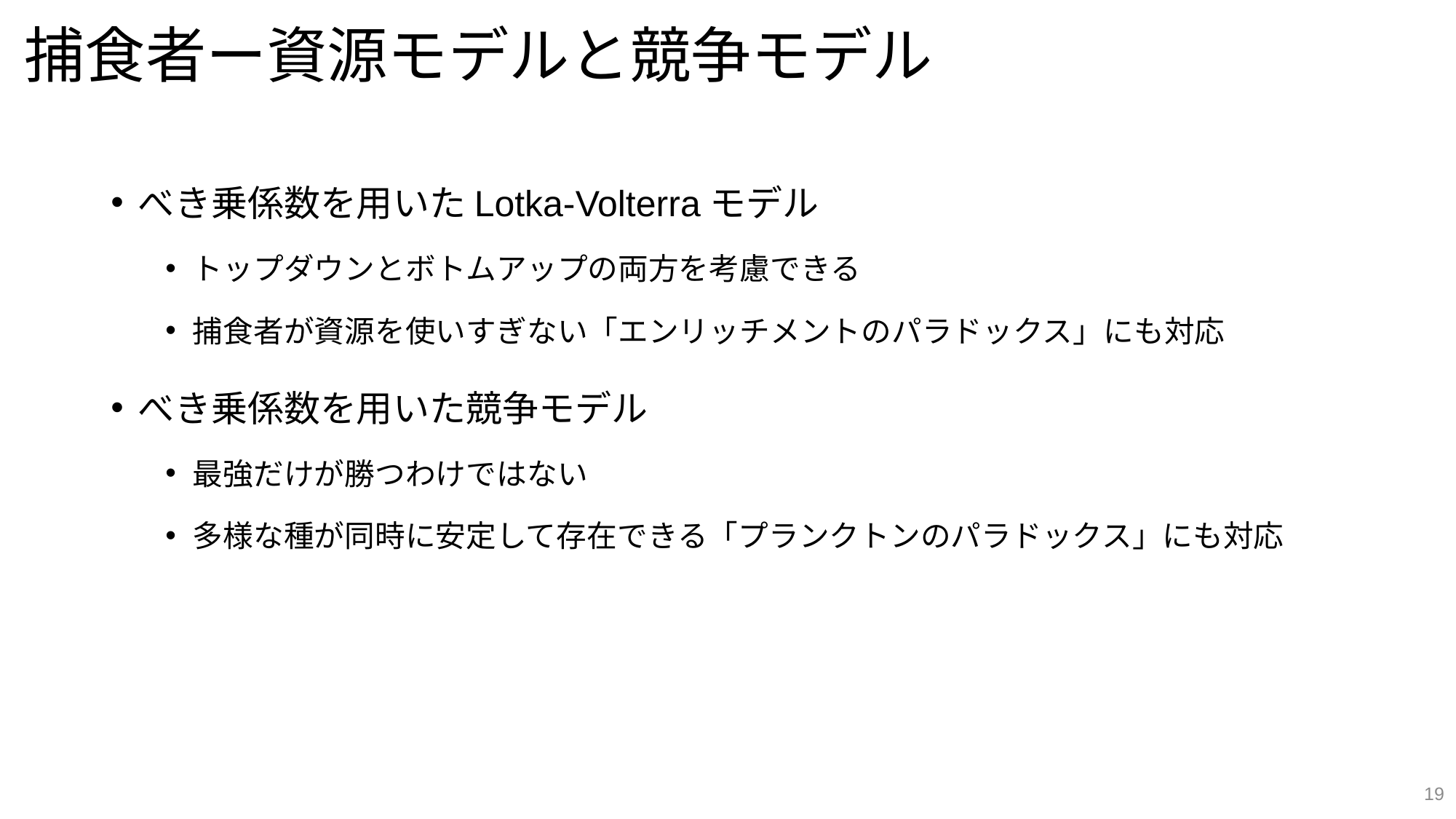

# 捕食者ー資源モデルと競争モデル
べき乗係数を用いたLotka-Volterraモデル
トップダウンとボトムアップの両方を考慮できる
捕食者が資源を使いすぎない「エンリッチメントのパラドックス」にも対応
べき乗係数を用いた競争モデル
最強だけが勝つわけではない
多様な種が同時に安定して存在できる「プランクトンのパラドックス」にも対応

19